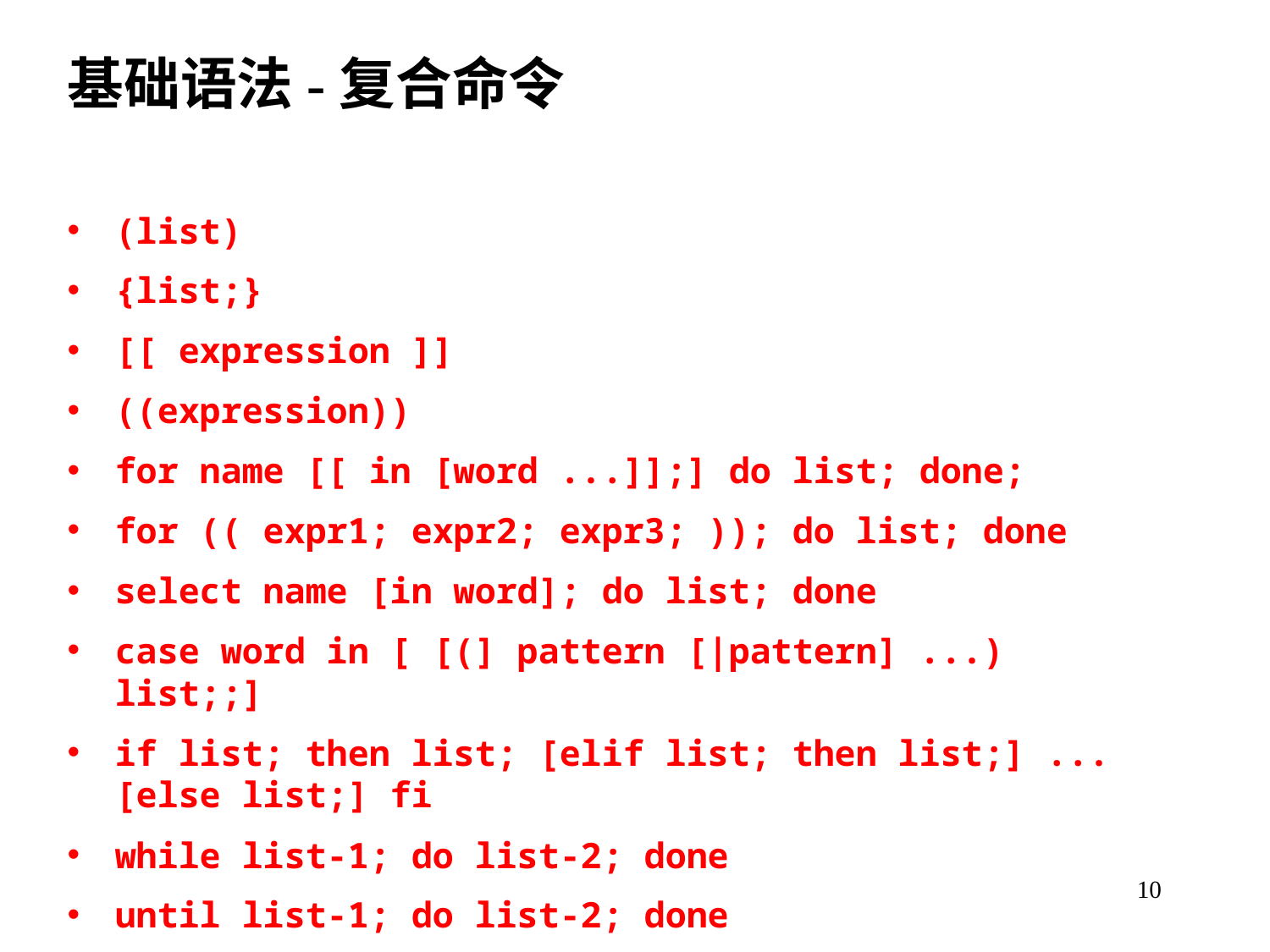

基础语法-复合命令
(list)
{list;}
[[ expression ]]
((expression))
for name [[ in [word ...]];] do list; done;
for (( expr1; expr2; expr3; )); do list; done
select name [in word]; do list; done
case word in [ [(] pattern [|pattern] ...) list;;]
if list; then list; [elif list; then list;] ... [else list;] fi
while list-1; do list-2; done
until list-1; do list-2; done

10